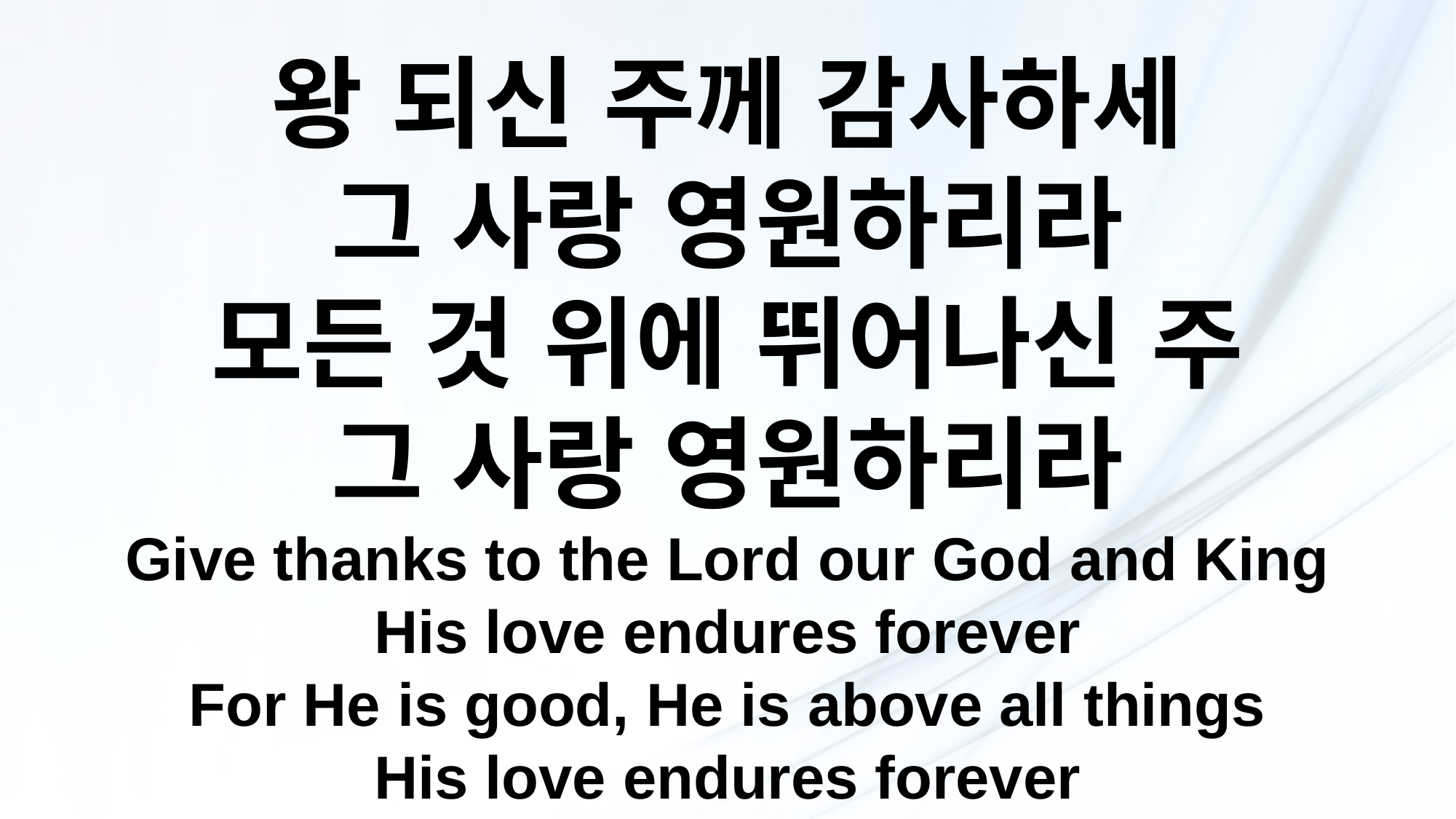

왕 되신 주께 감사하세
그 사랑 영원하리라
모든 것 위에 뛰어나신 주
그 사랑 영원하리라
Give thanks to the Lord our God and King
His love endures forever
For He is good, He is above all things
His love endures forever